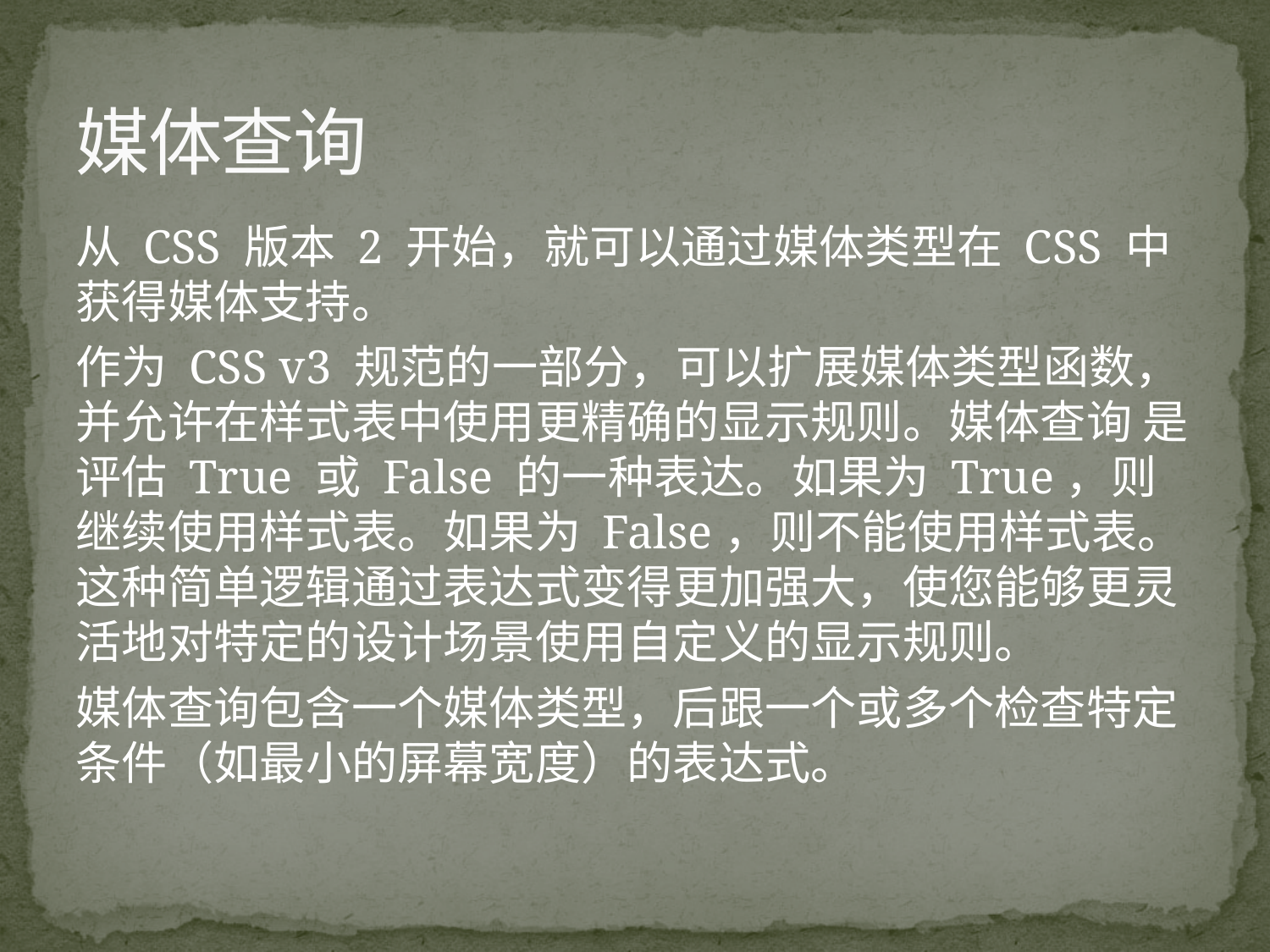

# 媒体查询
从 CSS 版本 2 开始，就可以通过媒体类型在 CSS 中获得媒体支持。
作为 CSS v3 规范的一部分，可以扩展媒体类型函数，并允许在样式表中使用更精确的显示规则。媒体查询 是评估 True 或 False 的一种表达。如果为 True，则继续使用样式表。如果为 False，则不能使用样式表。这种简单逻辑通过表达式变得更加强大，使您能够更灵活地对特定的设计场景使用自定义的显示规则。
媒体查询包含一个媒体类型，后跟一个或多个检查特定条件（如最小的屏幕宽度）的表达式。